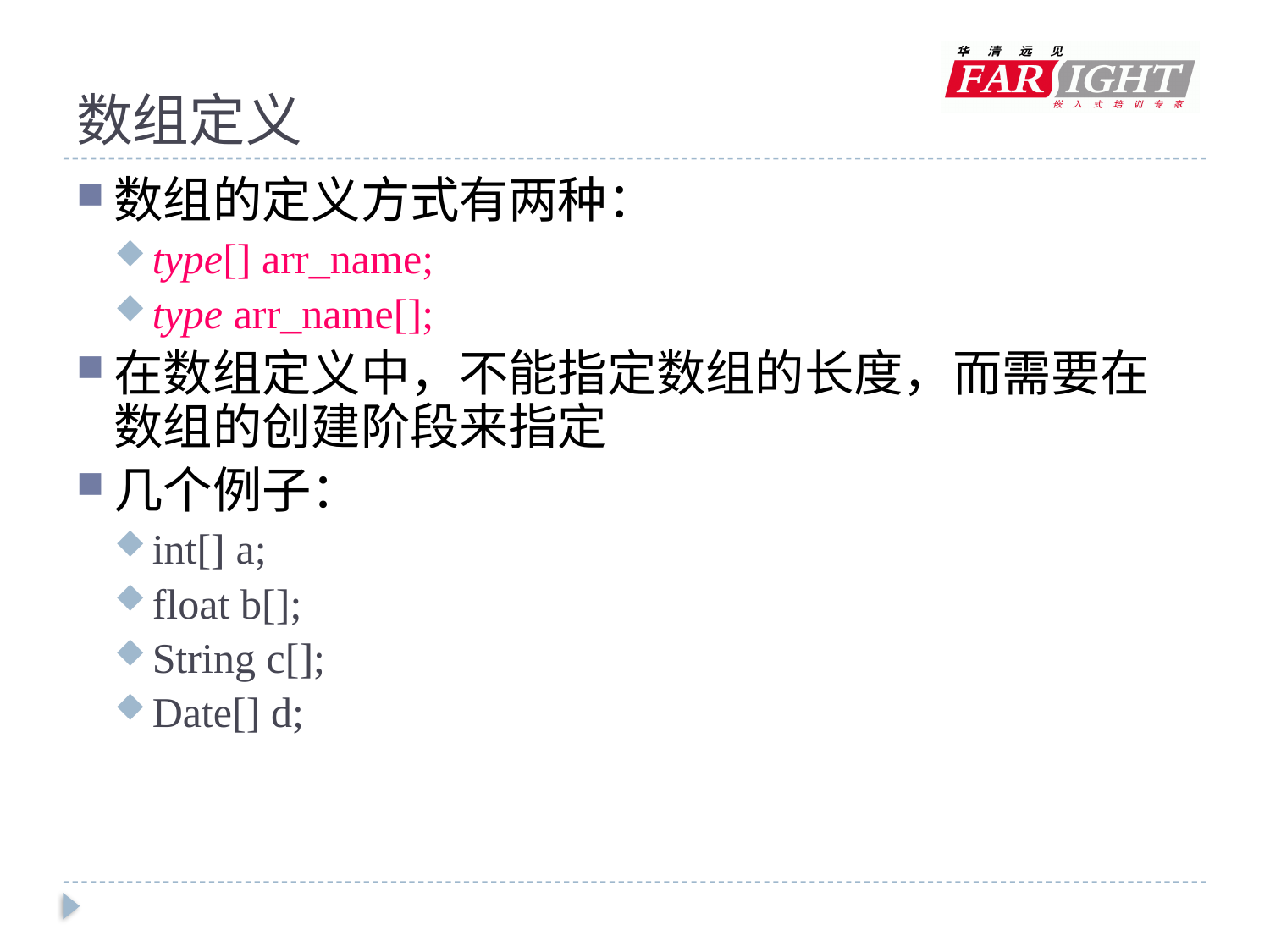

# 数组定义
数组的定义方式有两种：
type[] arr_name;
type arr_name[];
在数组定义中，不能指定数组的长度，而需要在数组的创建阶段来指定
几个例子：
int[] a;
float b[];
String c[];
Date[] d;